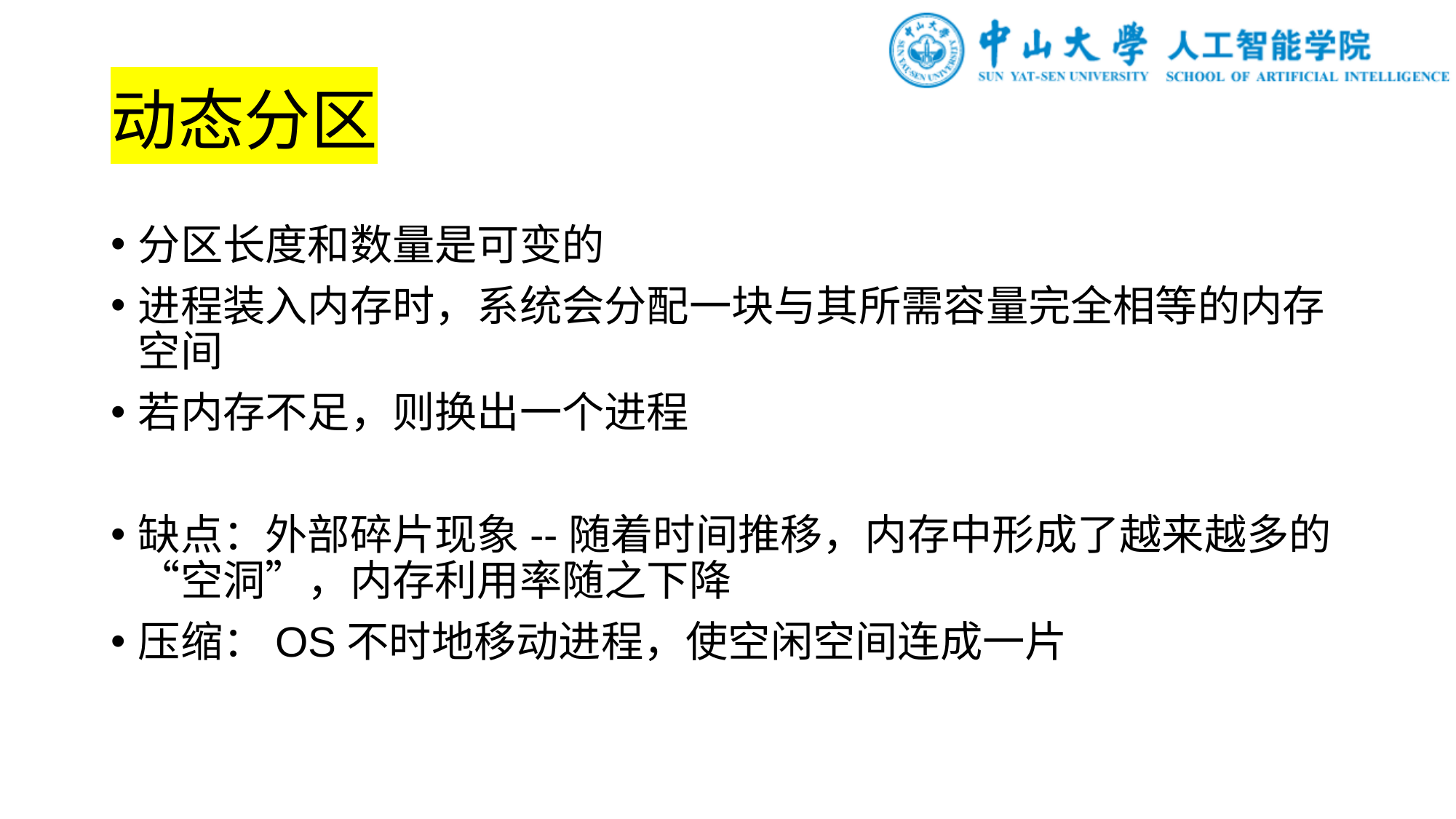

# 动态分区
分区长度和数量是可变的
进程装入内存时，系统会分配一块与其所需容量完全相等的内存空间
若内存不足，则换出一个进程

缺点：外部碎片现象--随着时间推移，内存中形成了越来越多的“空洞”，内存利用率随之下降
压缩：OS不时地移动进程，使空闲空间连成一片